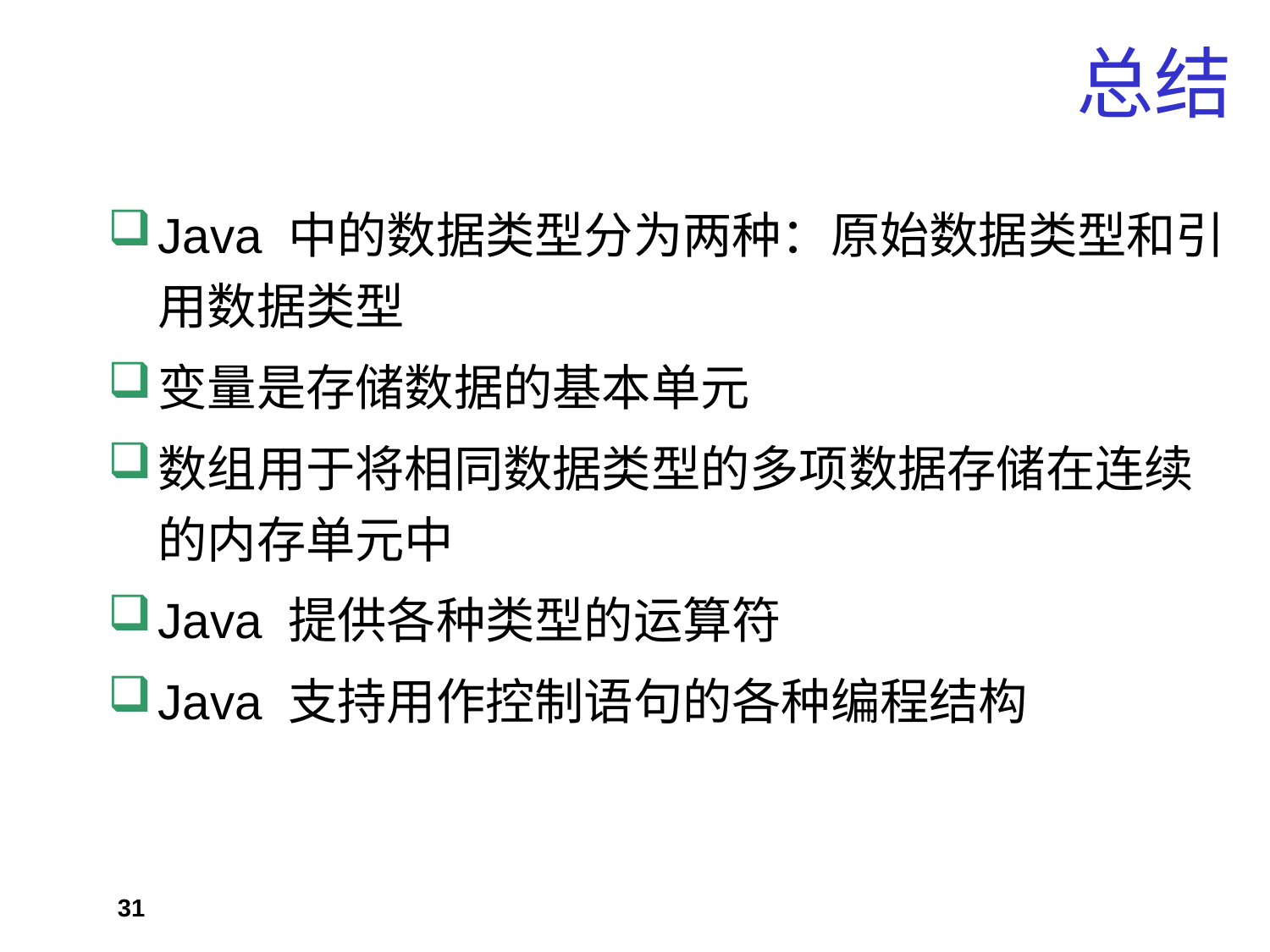

# 总结
Java 中的数据类型分为两种：原始数据类型和引用数据类型
变量是存储数据的基本单元
数组用于将相同数据类型的多项数据存储在连续的内存单元中
Java 提供各种类型的运算符
Java 支持用作控制语句的各种编程结构
31